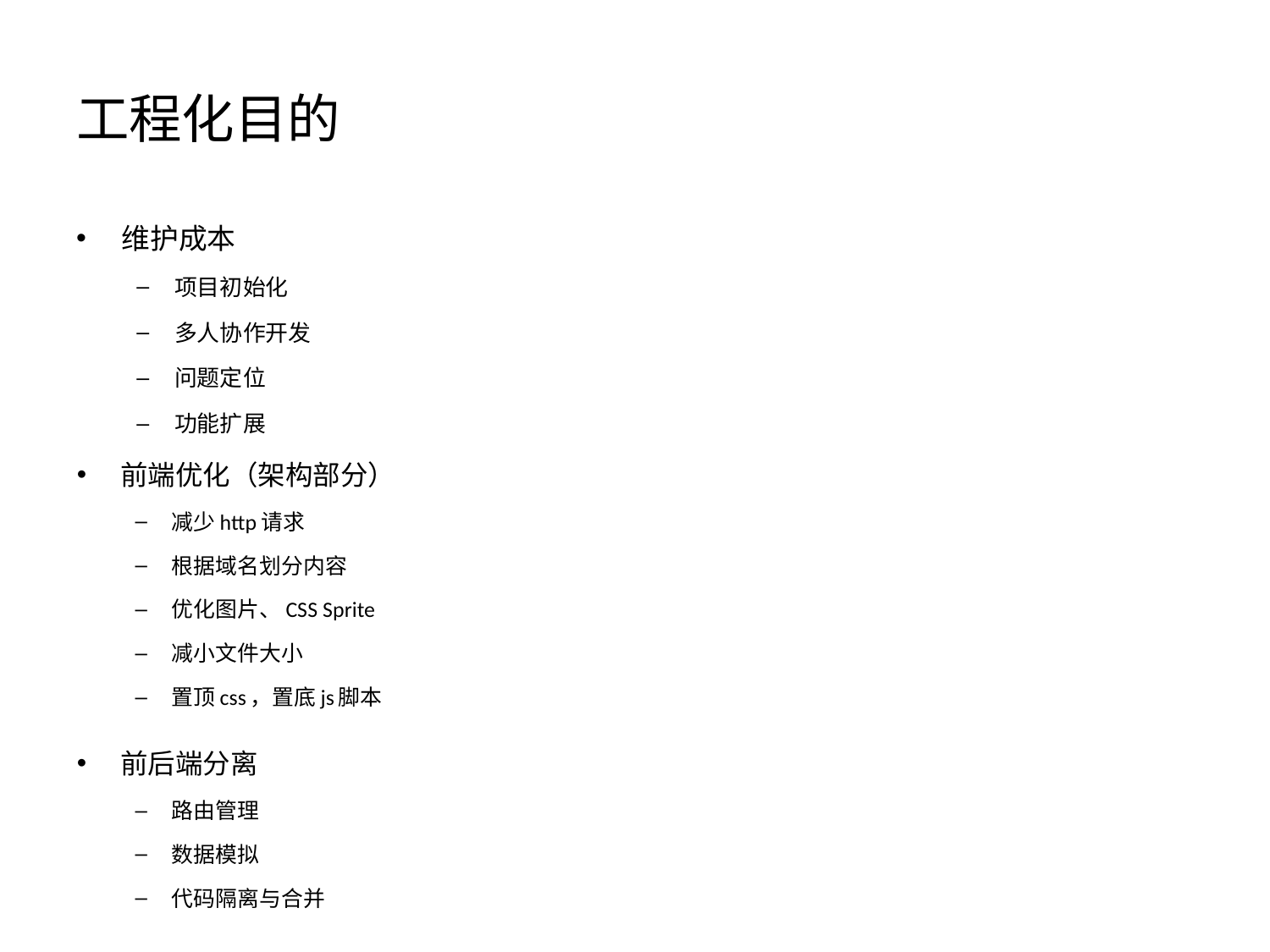

# 工程化目的
维护成本
项目初始化
多人协作开发
问题定位
功能扩展

前端优化（架构部分）
减少http请求
根据域名划分内容
优化图片、CSS Sprite
减小文件大小
置顶css，置底js脚本
前后端分离
路由管理
数据模拟
代码隔离与合并